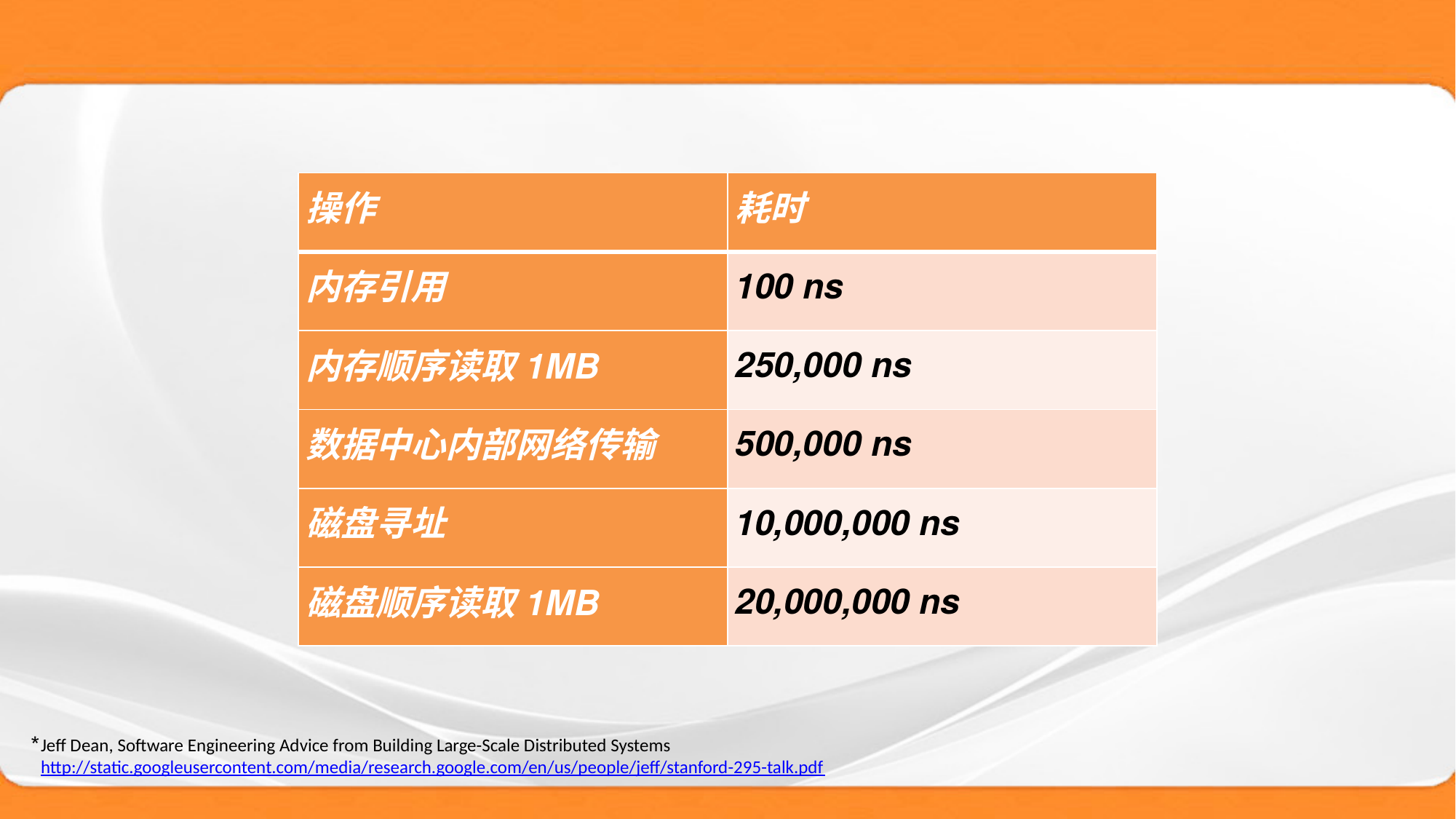

| 操作 | 耗时 |
| --- | --- |
| 内存引用 | 100 ns |
| 内存顺序读取1MB | 250,000 ns |
| 数据中心内部网络传输 | 500,000 ns |
| 磁盘寻址 | 10,000,000 ns |
| 磁盘顺序读取1MB | 20,000,000 ns |
Jeff Dean, Software Engineering Advice from Building Large-Scale Distributed Systems http://static.googleusercontent.com/media/research.google.com/en/us/people/jeff/stanford-295-talk.pdf